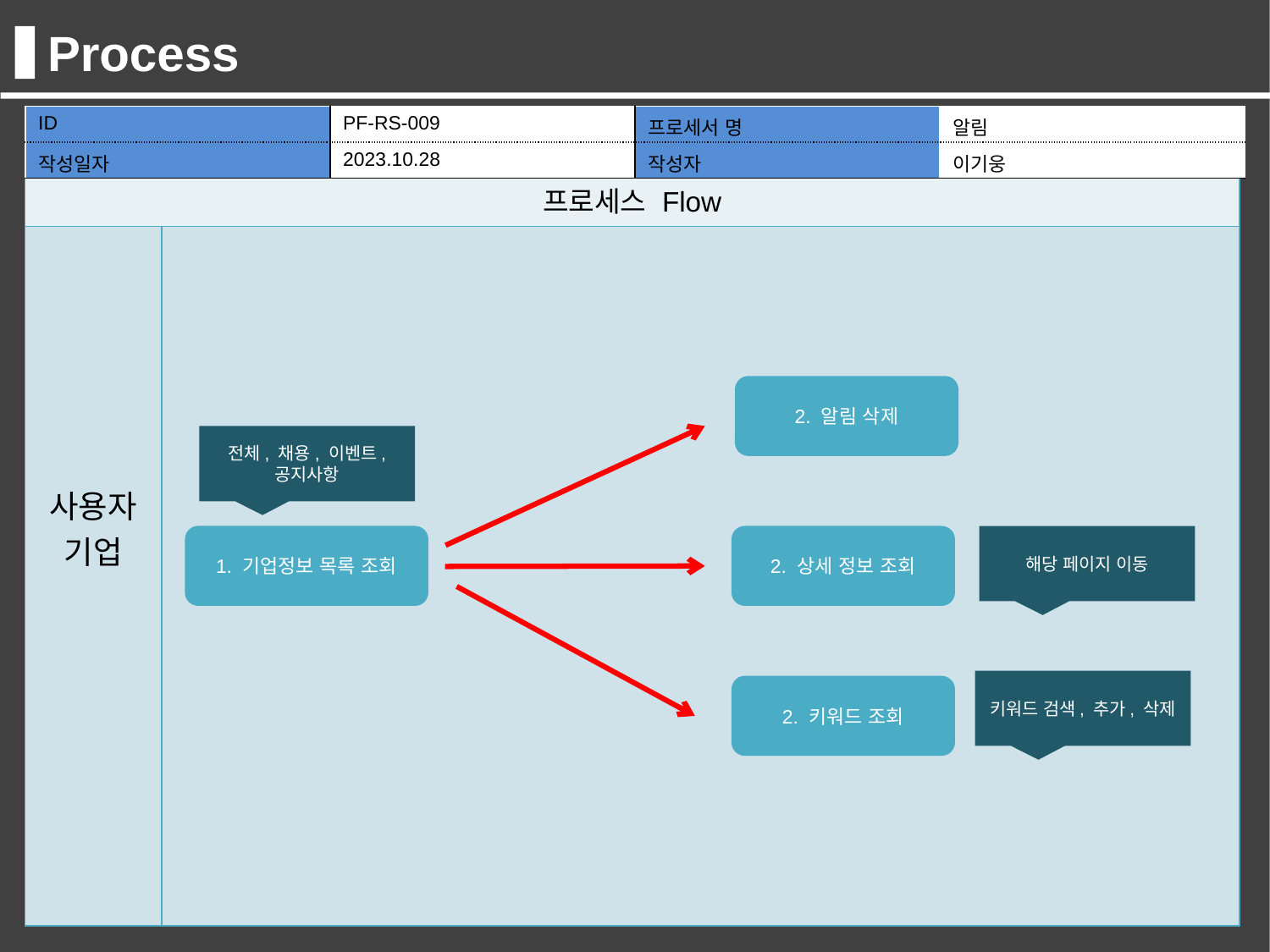

Process

| ID | PF-RS-009 | 프로세서 명 | 알림 |
| --- | --- | --- | --- |
| 작성일자 | 2023.10.28 | 작성자 | 이기웅 |
| 프로세스 Flow |  |
| --- | --- |
| 사용자 기업 |  |
2. 알림 삭제
전체, 채용, 이벤트, 공지사항
1. 기업정보 목록 조회
2. 상세 정보 조회
해당 페이지 이동
키워드 검색, 추가, 삭제
2. 키워드 조회